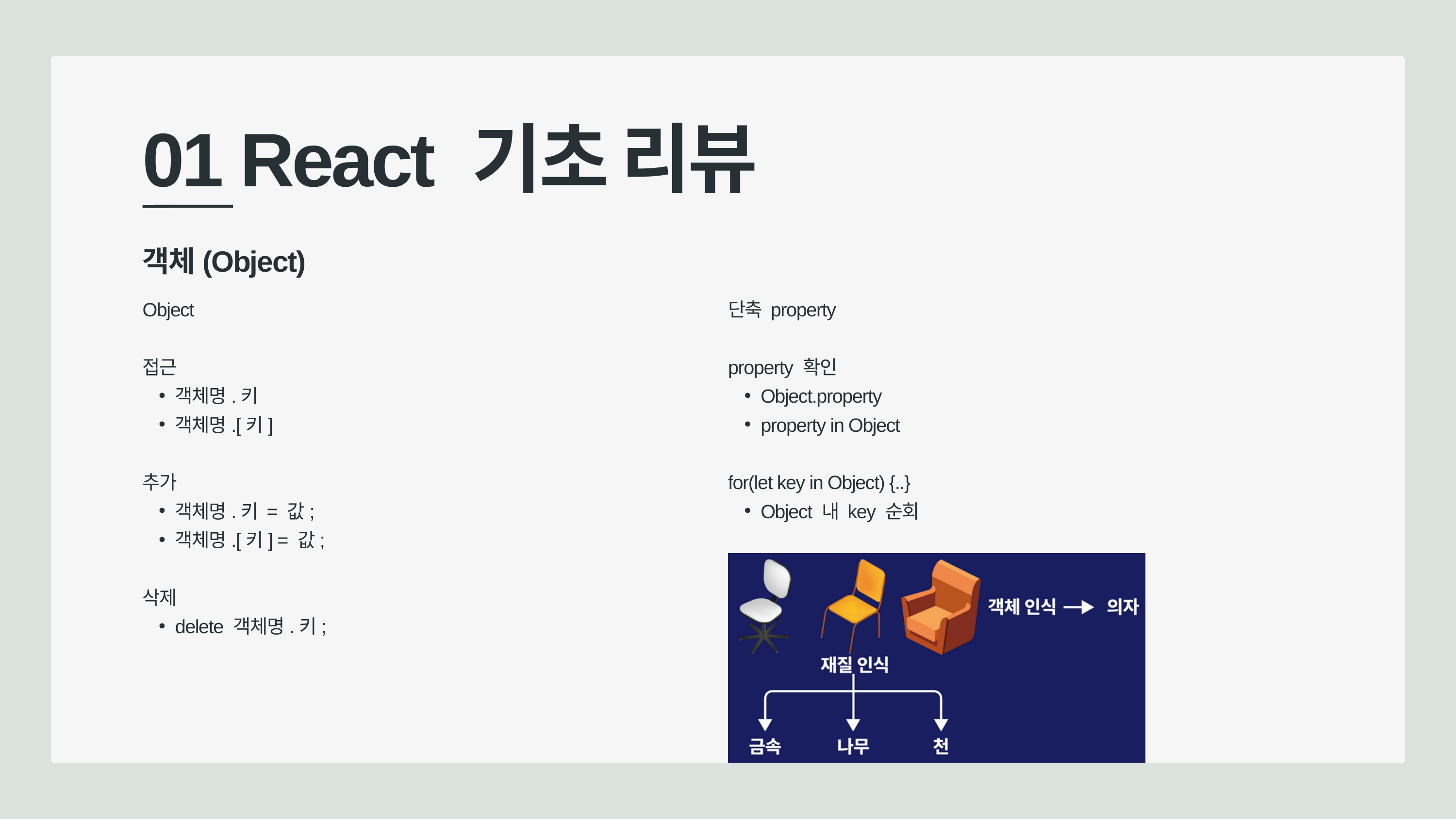

01 React 기초 리뷰

객체(Object)
Object

접근
객체명.키
객체명.[키]

추가
객체명.키 = 값;
객체명.[키] = 값;

삭제
delete 객체명.키;
단축 property

property 확인
Object.property
property in Object

for(let key in Object) {..}
Object 내 key 순회